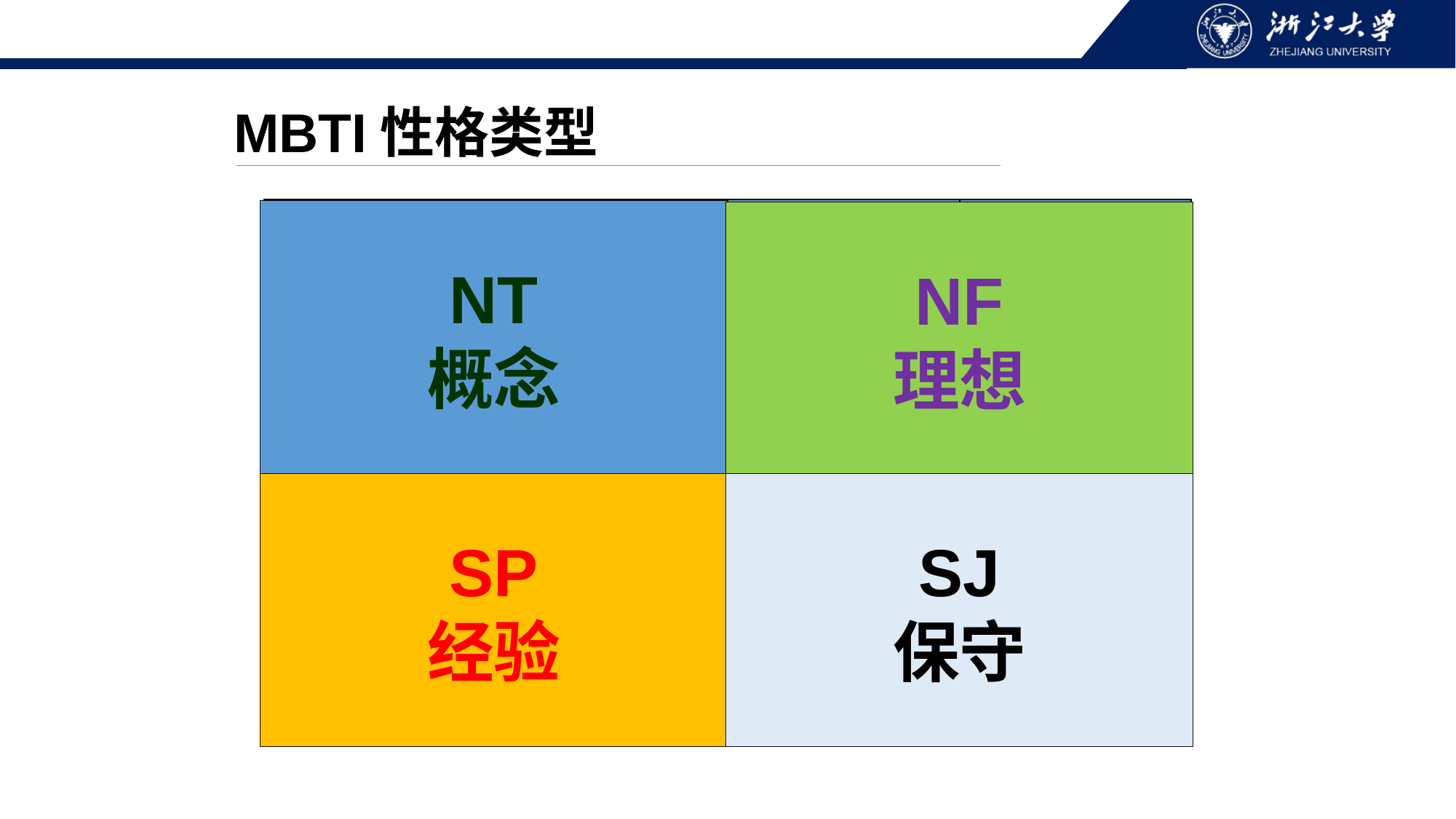

MBTI性格类型
| E | I |
| --- | --- |
| S | N |
| T | F |
| J | P |
| INTP 建筑师 | INTJ 策划者 | INFP 化解者 | INFJ 劝告者 |
| --- | --- | --- | --- |
| ENTP 发明家 | ENTJ 陆军元帅 | ENFP 奋斗者 | ENFJ 教导者 |
| ISFP 创作者 | ISTP 手艺者 | ISTJ 检查者 | ISFJ 保护者 |
| ESFP 表演者 | ESTP 创业者 | ESTJ 监督者 | ESFJ 供应者 |
NT
概念
NF
理想
NT
NF
SP
经验
SJ
保守
SP
SJ